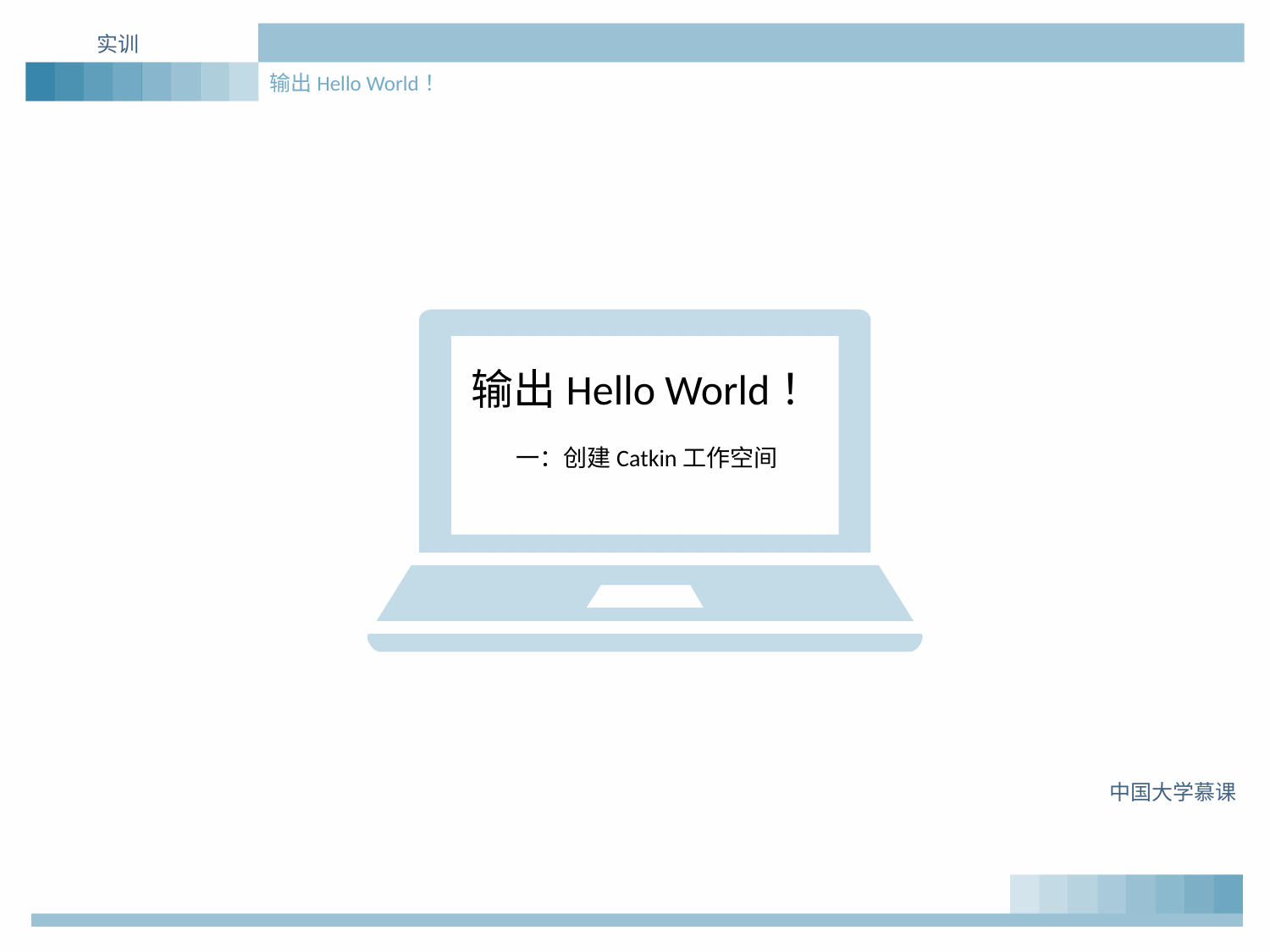

实训
输出Hello World！

输出Hello World！
一：创建Catkin工作空间
中国大学慕课